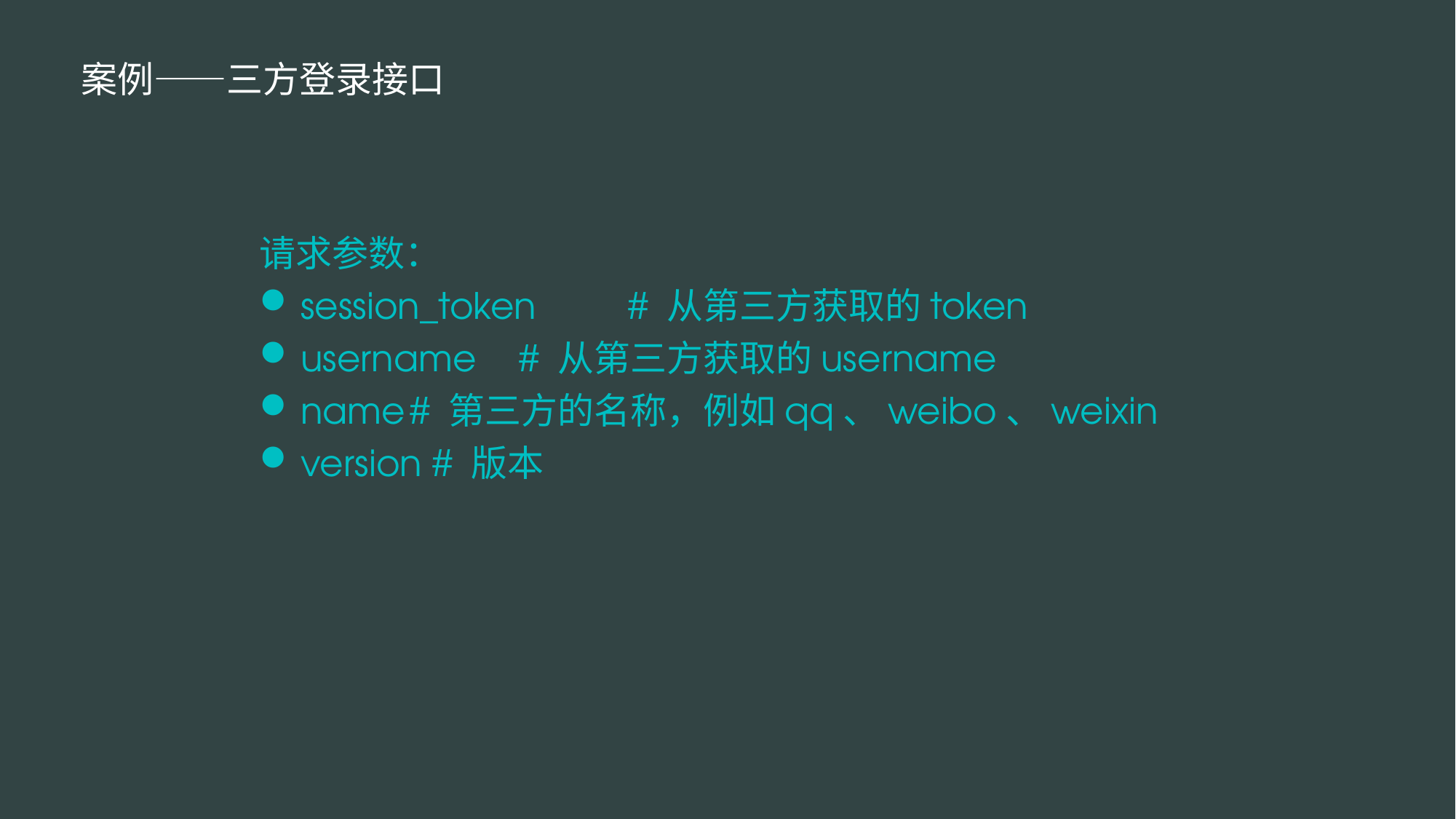

案例——三方登录接口
请求参数：
session_token	# 从第三方获取的token
username	# 从第三方获取的username
name	# 第三方的名称，例如qq、weibo、weixin
version # 版本